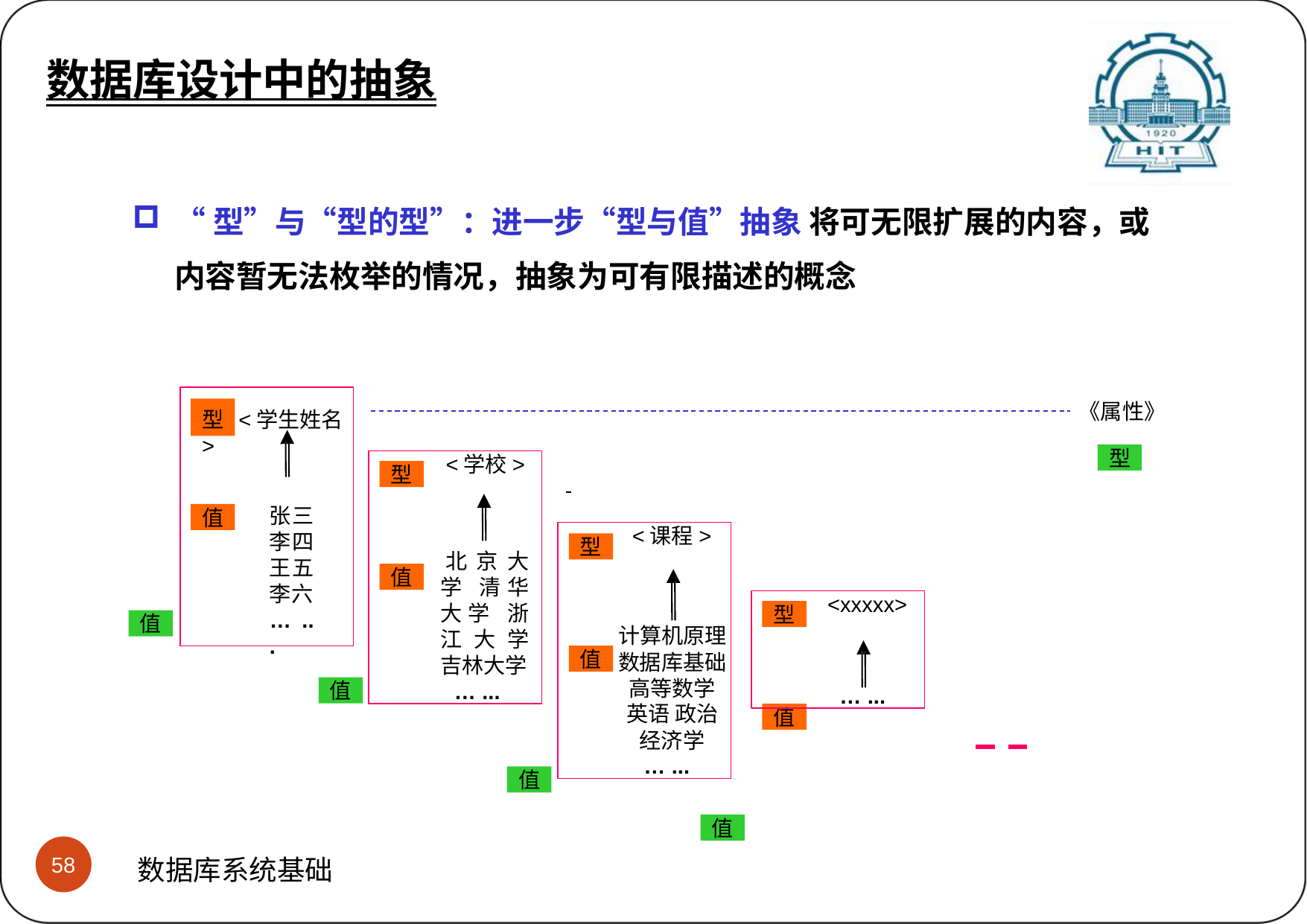

数据库设计中的抽象
# 数据库设计中的抽象
(4)不同层次的“型”与“值”?
“型”与“型的型”：进一步“型与值”抽象 将可无限扩展的内容，或内容暂无法枚举的情况，抽象为可有限描述的概念

《属性》

型  <学生姓名>

型
<学校>

北京大学 清华大学 浙江大学 吉林大学
… ...
型

张三 李四 王五 李六
… ...
值
<课程>

计算机原理 数据库基础 高等数学 英语 政治经济学
… ...
型
值

<xxxxx>

… ...
型
值

值
值
值

值
值